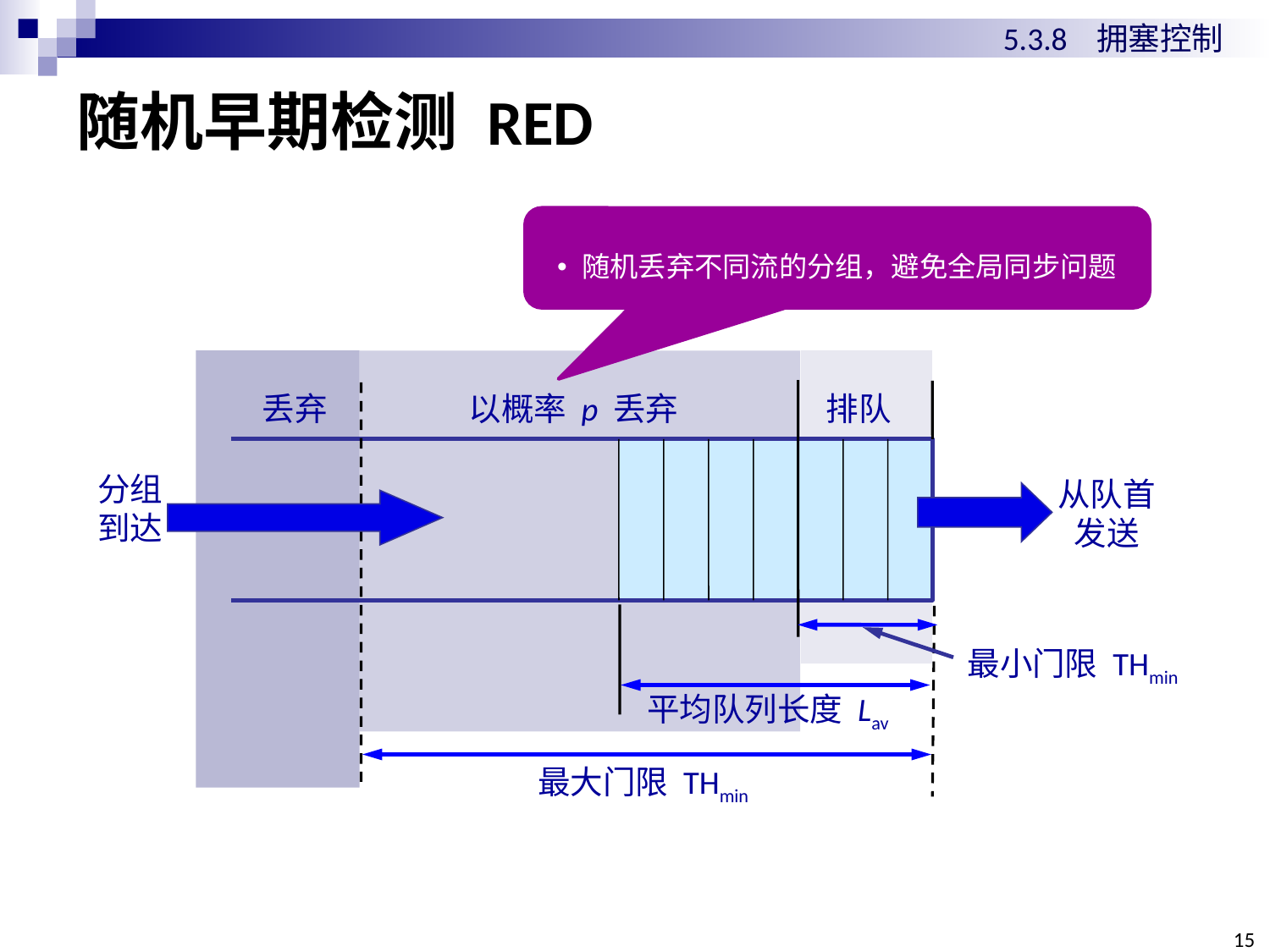

5.3.8   拥塞控制
# 随机早期检测 RED
随机丢弃不同流的分组，避免全局同步问题

丢弃
排队

以概率 p 丢弃

分组
到达
从队首
发送

最小门限 THmin
平均队列长度 Lav

最大门限 THmin
15